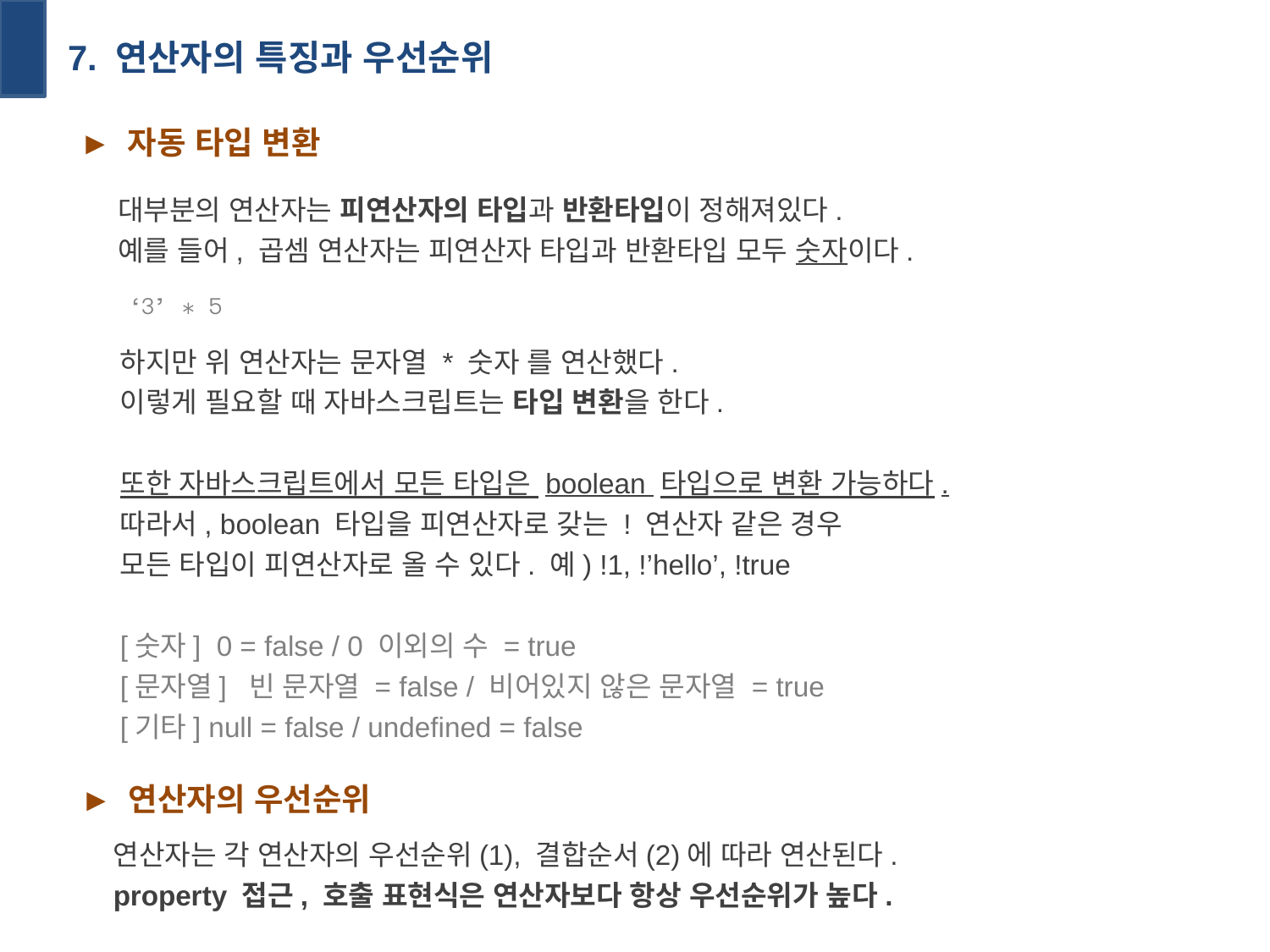

ㅊ
# 7. 연산자의 특징과 우선순위
► 자동 타입 변환
대부분의 연산자는 피연산자의 타입과 반환타입이 정해져있다.
예를 들어, 곱셈 연산자는 피연산자 타입과 반환타입 모두 숫자이다.
‘3’ * 5
하지만 위 연산자는 문자열 * 숫자 를 연산했다.
이렇게 필요할 때 자바스크립트는 타입 변환을 한다.

또한 자바스크립트에서 모든 타입은 boolean 타입으로 변환 가능하다.
따라서, boolean 타입을 피연산자로 갖는 ! 연산자 같은 경우
모든 타입이 피연산자로 올 수 있다. 예) !1, !’hello’, !true

[숫자]  0 = false / 0 이외의 수 = true
[문자열]  빈 문자열 = false / 비어있지 않은 문자열 = true
[기타] null = false / undefined = false
► 연산자의 우선순위
연산자는 각 연산자의 우선순위(1), 결합순서(2)에 따라 연산된다.
property 접근, 호출 표현식은 연산자보다 항상 우선순위가 높다.